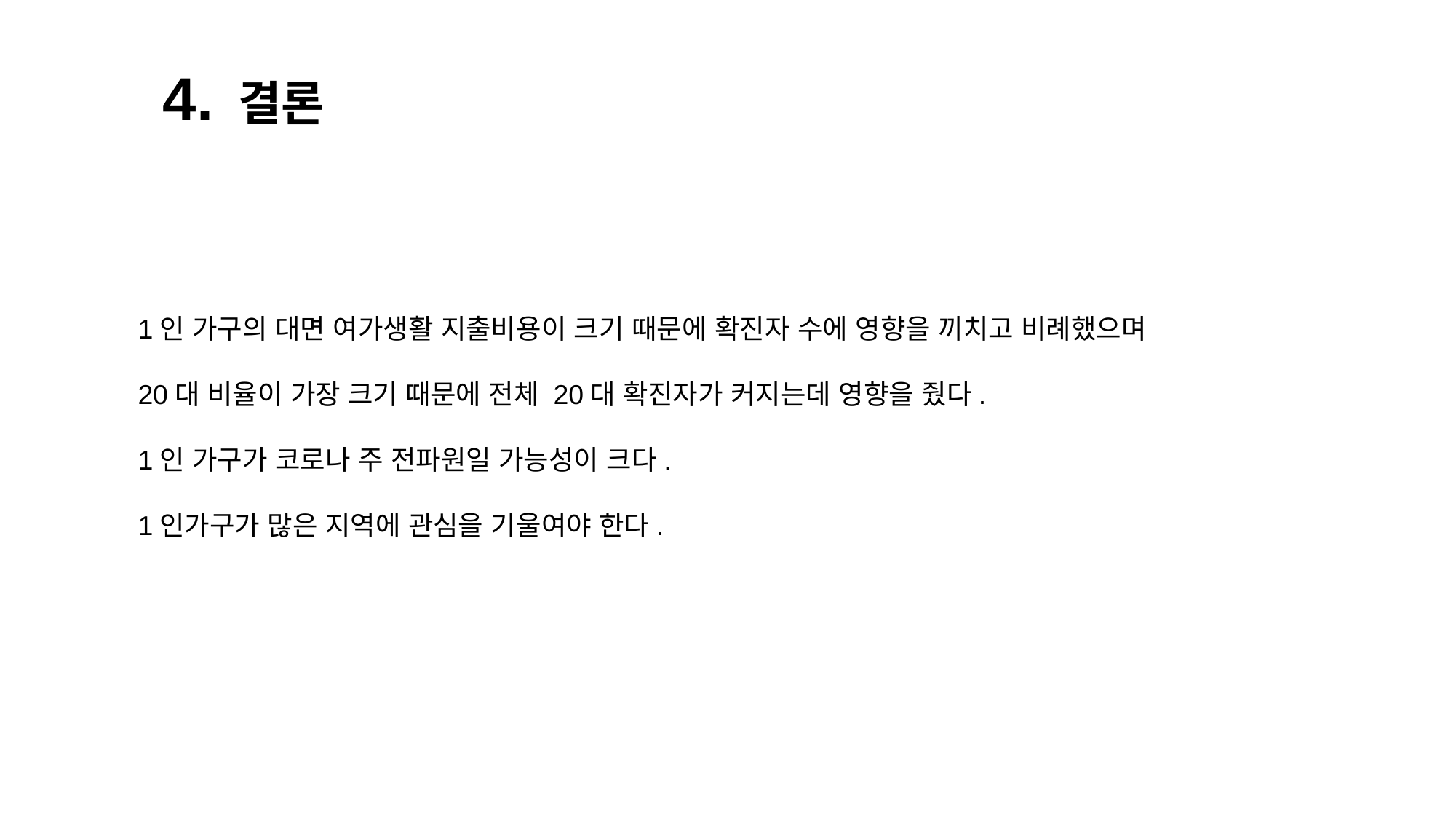

4. 결론

1인 가구의 대면 여가생활 지출비용이 크기 때문에 확진자 수에 영향을 끼치고 비례했으며

20대 비율이 가장 크기 때문에 전체 20대 확진자가 커지는데 영향을 줬다.

1인 가구가 코로나 주 전파원일 가능성이 크다.

1인가구가 많은 지역에 관심을 기울여야 한다.